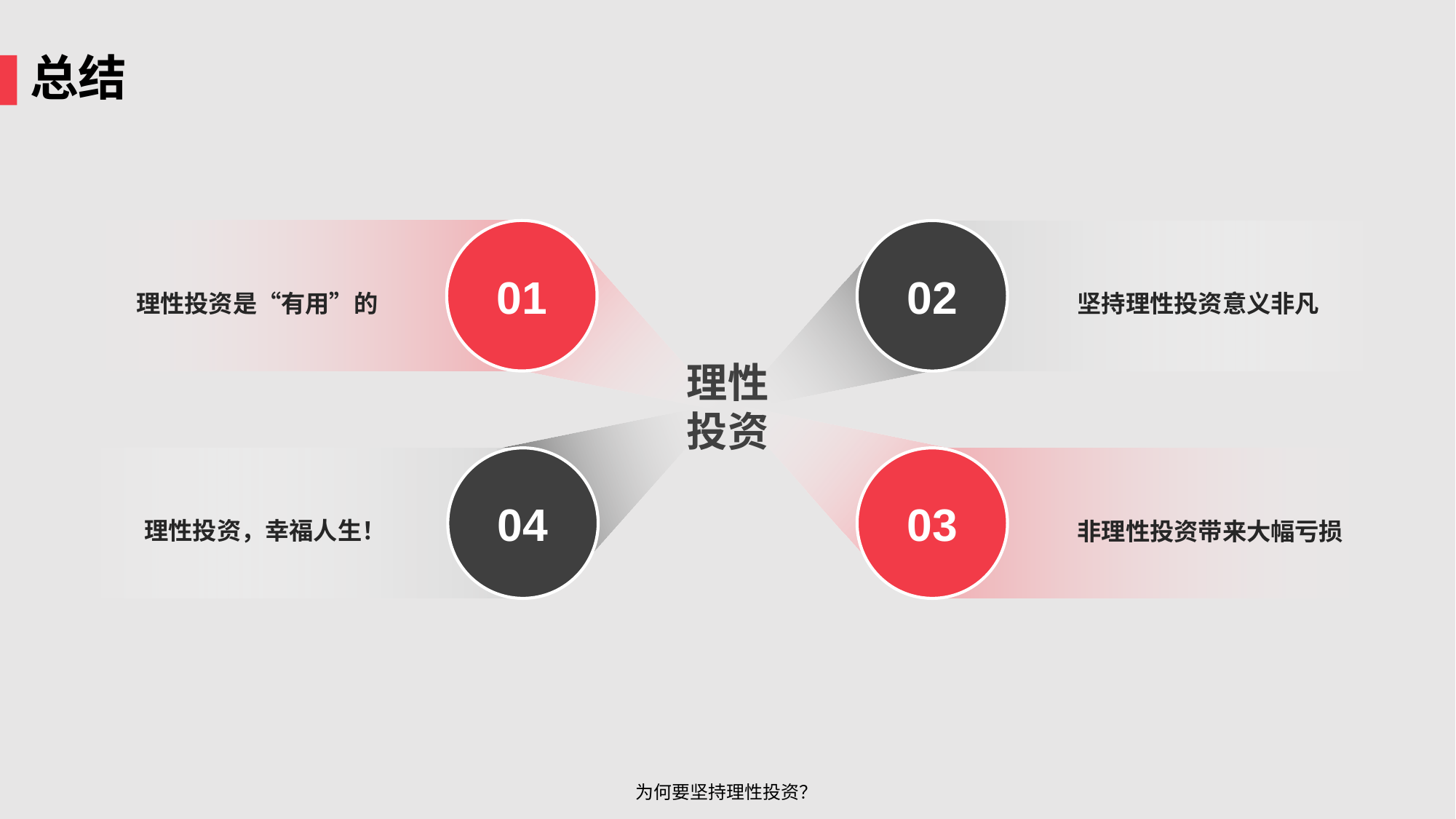

总结
01
理性投资是“有用”的
02
坚持理性投资意义非凡

理性
投资

理性投资，幸福人生！
04
03
非理性投资带来大幅亏损

为何要坚持理性投资？